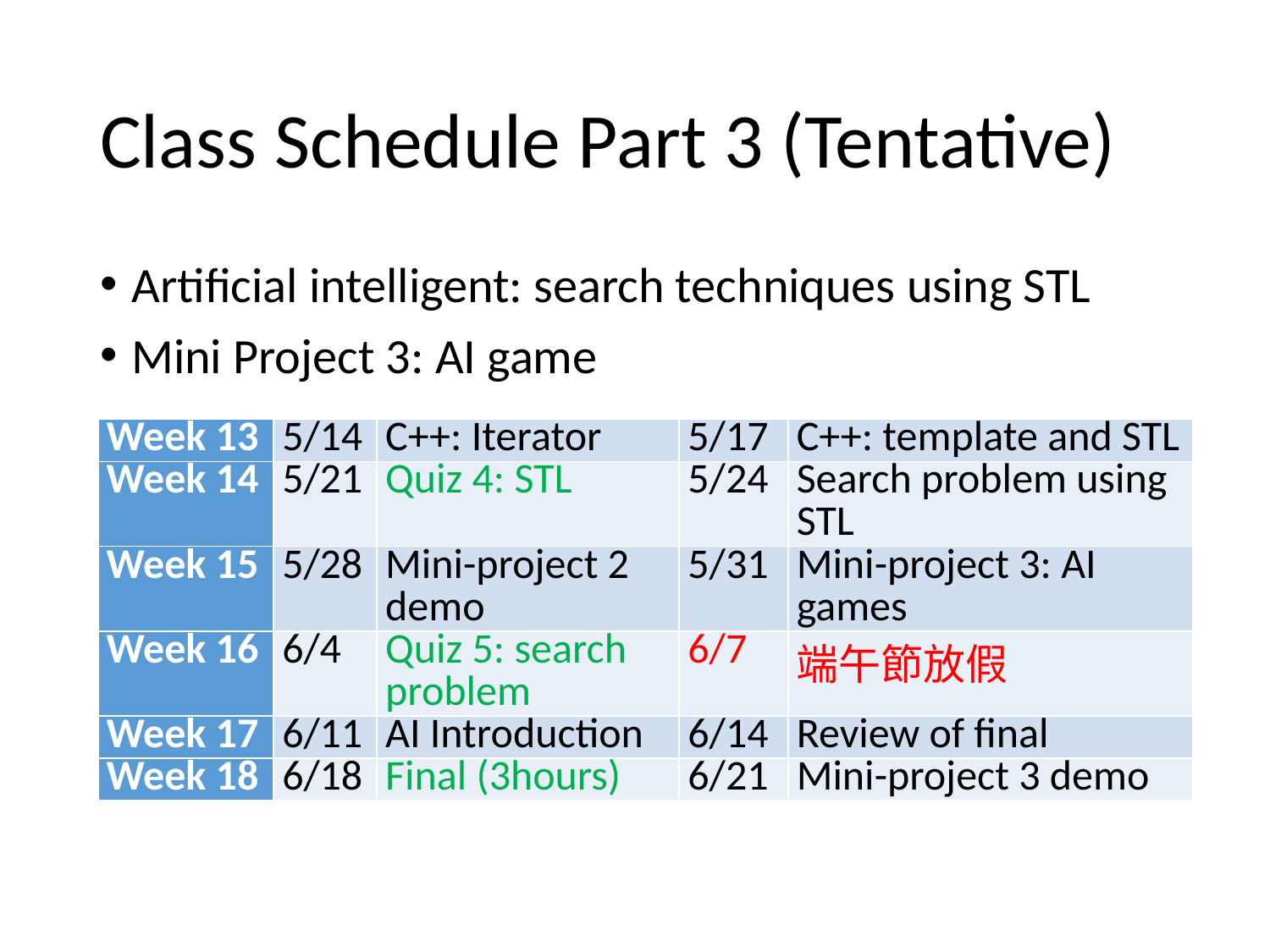

# Class Schedule Part 3 (Tentative)
Artificial intelligent: search techniques using STL
Mini Project 3: AI game
| Week 13 | 5/14 | C++: Iterator | 5/17 | C++: template and STL |
| --- | --- | --- | --- | --- |
| Week 14 | 5/21 | Quiz 4: STL | 5/24 | Search problem using STL |
| Week 15 | 5/28 | Mini-project 2 demo | 5/31 | Mini-project 3: AI games |
| Week 16 | 6/4 | Quiz 5: search problem | 6/7 | 端午節放假 |
| Week 17 | 6/11 | AI Introduction | 6/14 | Review of final |
| Week 18 | 6/18 | Final (3hours) | 6/21 | Mini-project 3 demo |